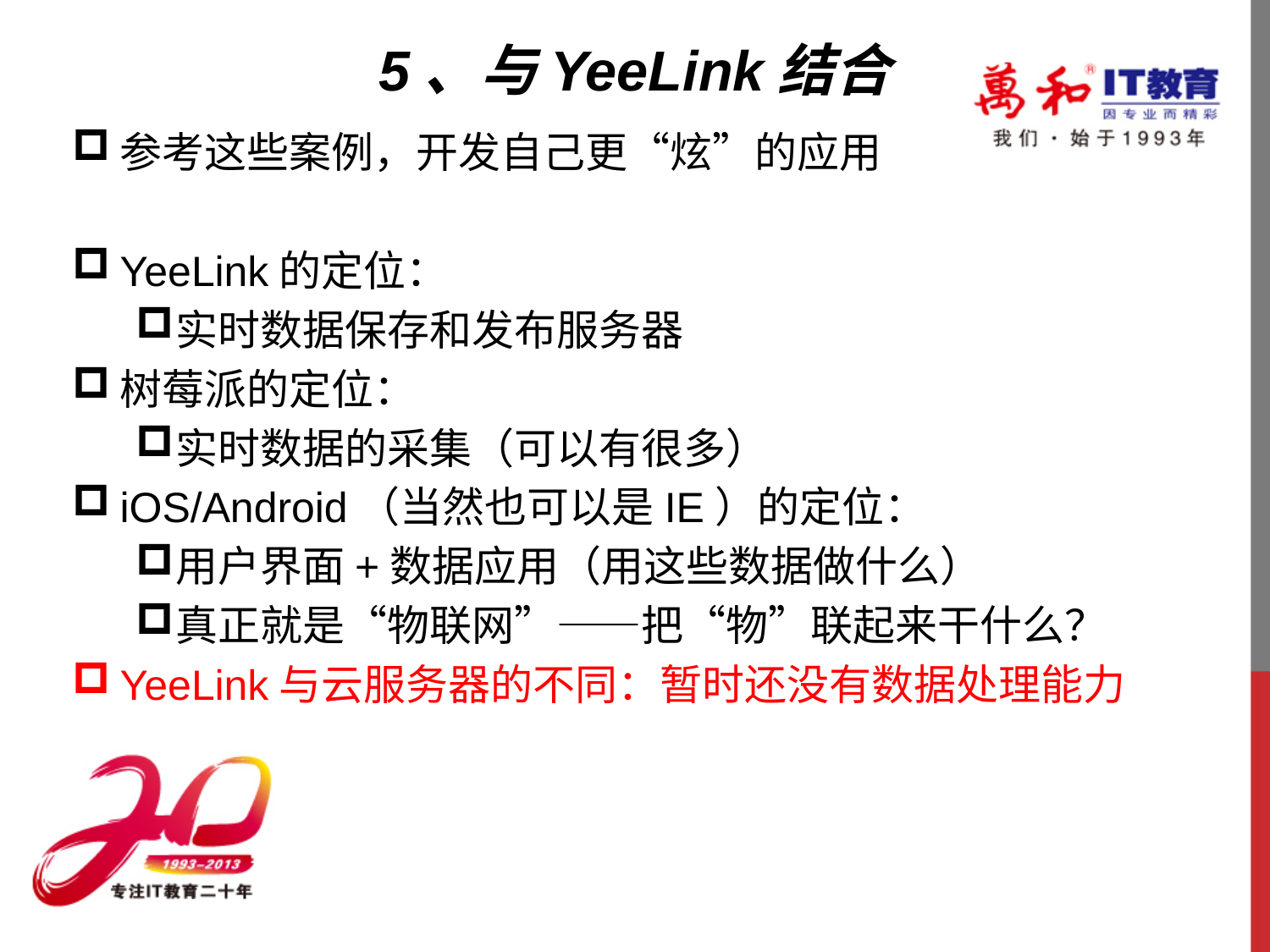

# 5、与YeeLink结合
参考这些案例，开发自己更“炫”的应用

YeeLink的定位：
实时数据保存和发布服务器
树莓派的定位：
实时数据的采集（可以有很多）
iOS/Android（当然也可以是IE）的定位：
用户界面+数据应用（用这些数据做什么）
真正就是“物联网”——把“物”联起来干什么？
YeeLink与云服务器的不同：暂时还没有数据处理能力